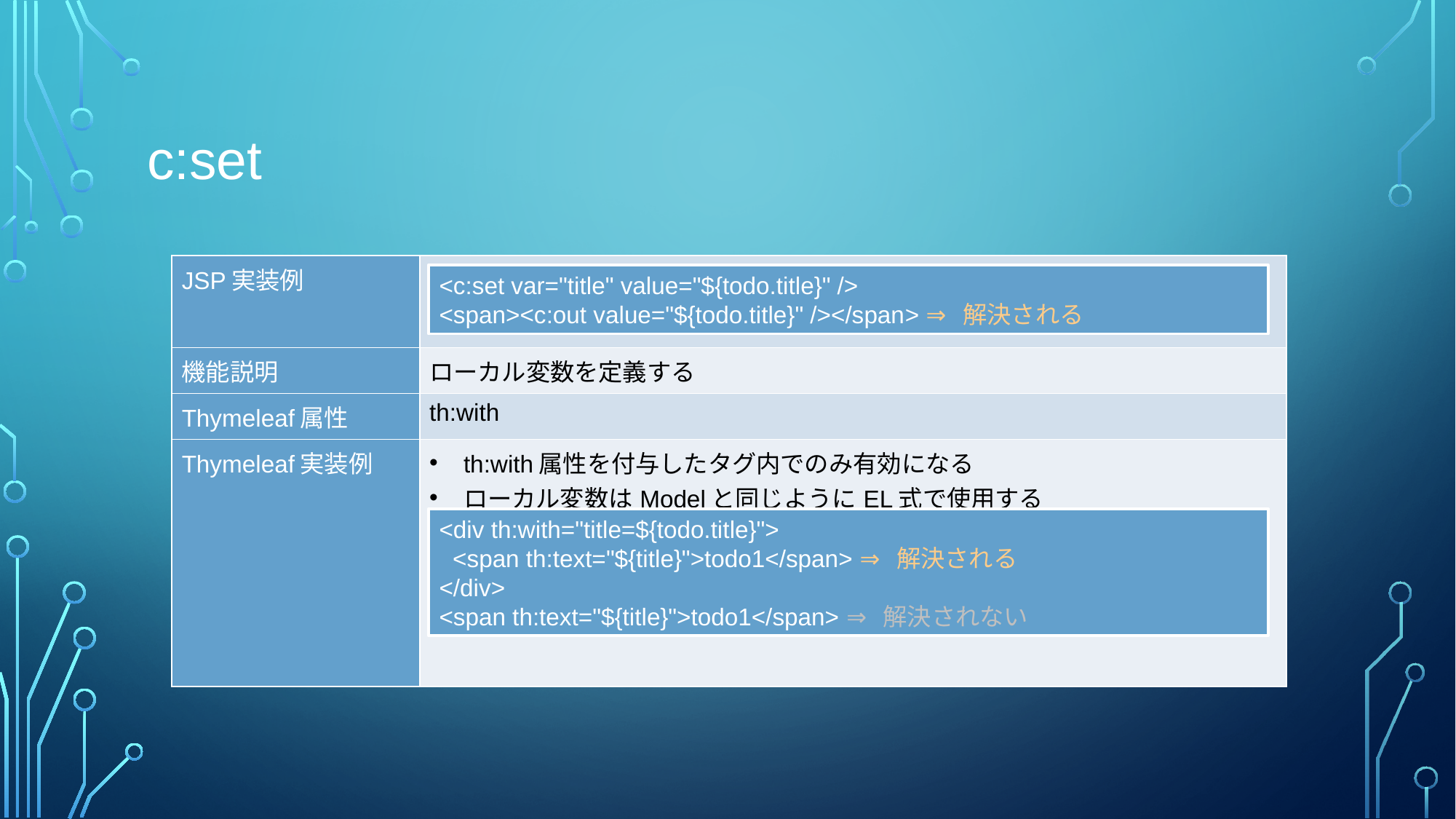

# c:set
| JSP実装例 |  |
| --- | --- |
| 機能説明 | ローカル変数を定義する |
| Thymeleaf属性 | th:with |
| Thymeleaf実装例 | th:with属性を付与したタグ内でのみ有効になる ローカル変数はModelと同じようにEL式で使用する |
<c:set var="title" value="${todo.title}" />
<span><c:out value="${todo.title}" /></span> ⇒ 解決される
<div th:with="title=${todo.title}">
  <span th:text="${title}">todo1</span> ⇒ 解決される
</div>
<span th:text="${title}">todo1</span> ⇒ 解決されない